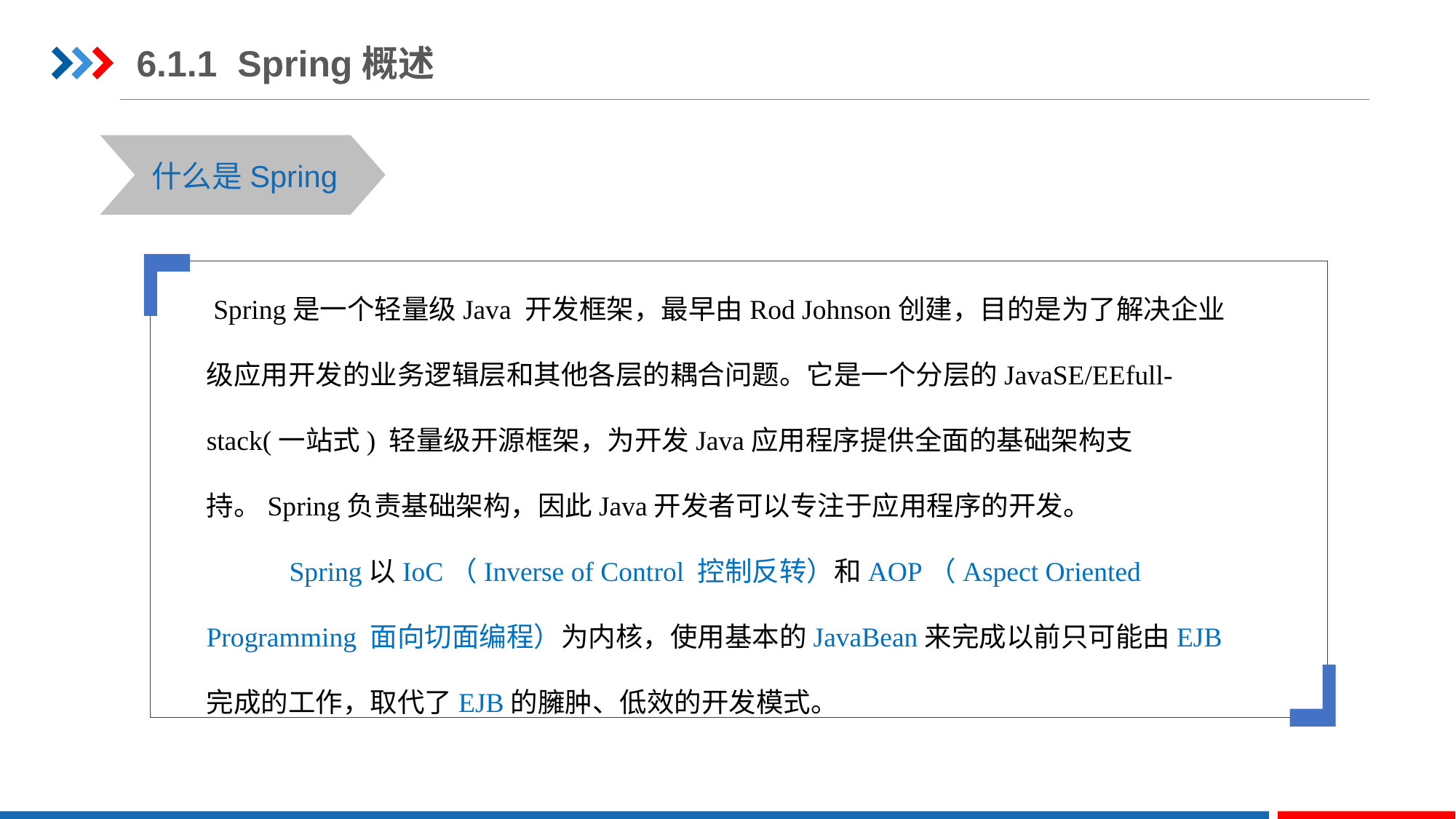

6.1.1  Spring概述

STEP  01
STEP  03
什么是Spring
 Spring是一个轻量级Java 开发框架，最早由Rod Johnson创建，目的是为了解决企业级应用开发的业务逻辑层和其他各层的耦合问题。它是一个分层的JavaSE/EEfull-stack(一站式) 轻量级开源框架，为开发Java应用程序提供全面的基础架构支持。Spring负责基础架构，因此Java开发者可以专注于应用程序的开发。
            Spring以IoC（Inverse of Control 控制反转）和AOP（Aspect Oriented Programming 面向切面编程）为内核，使用基本的JavaBean来完成以前只可能由EJB完成的工作，取代了EJB的臃肿、低效的开发模式。